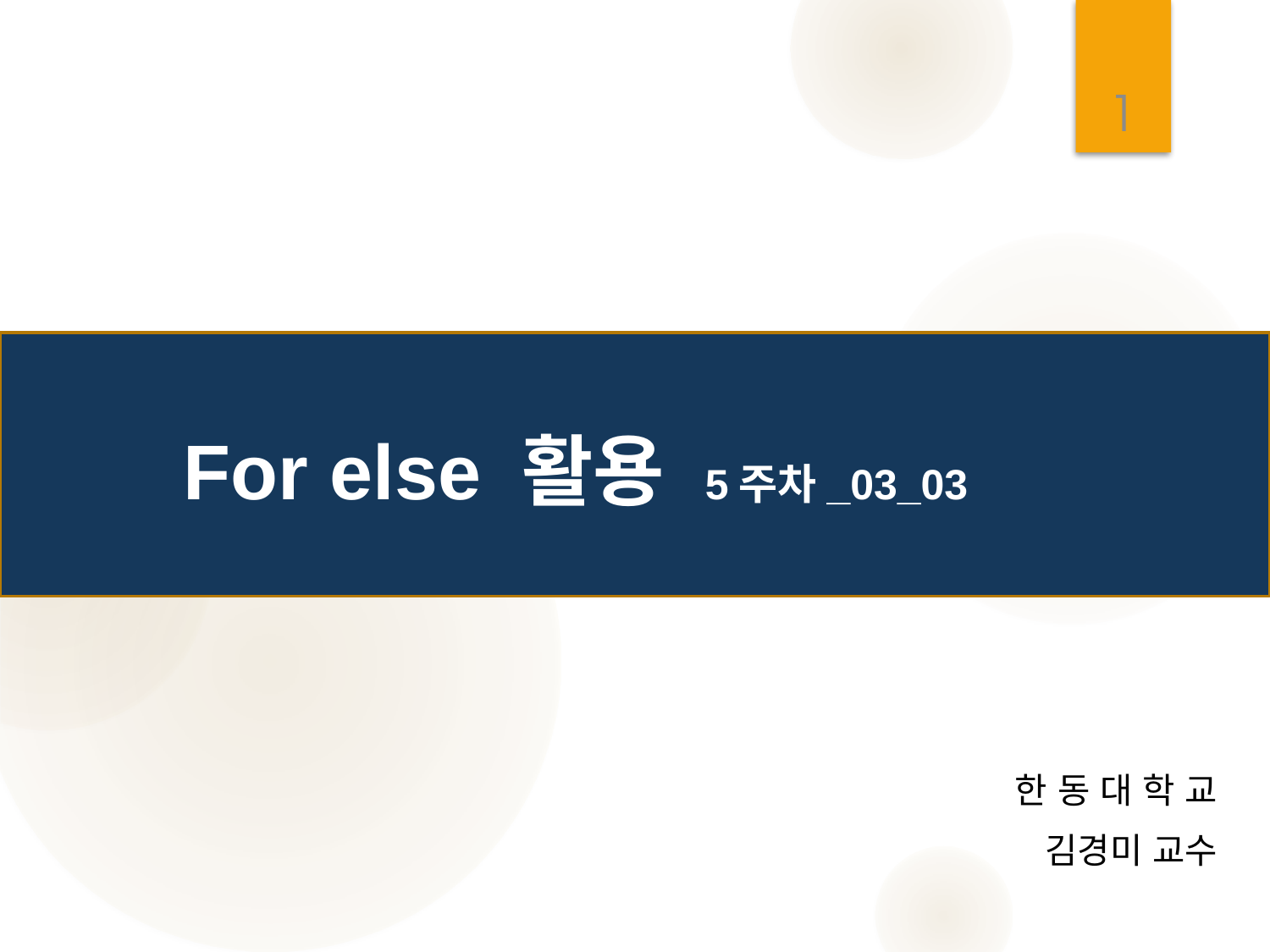

1

# For else 활용 5주차_03_03
한 동 대 학 교
 김경미 교수